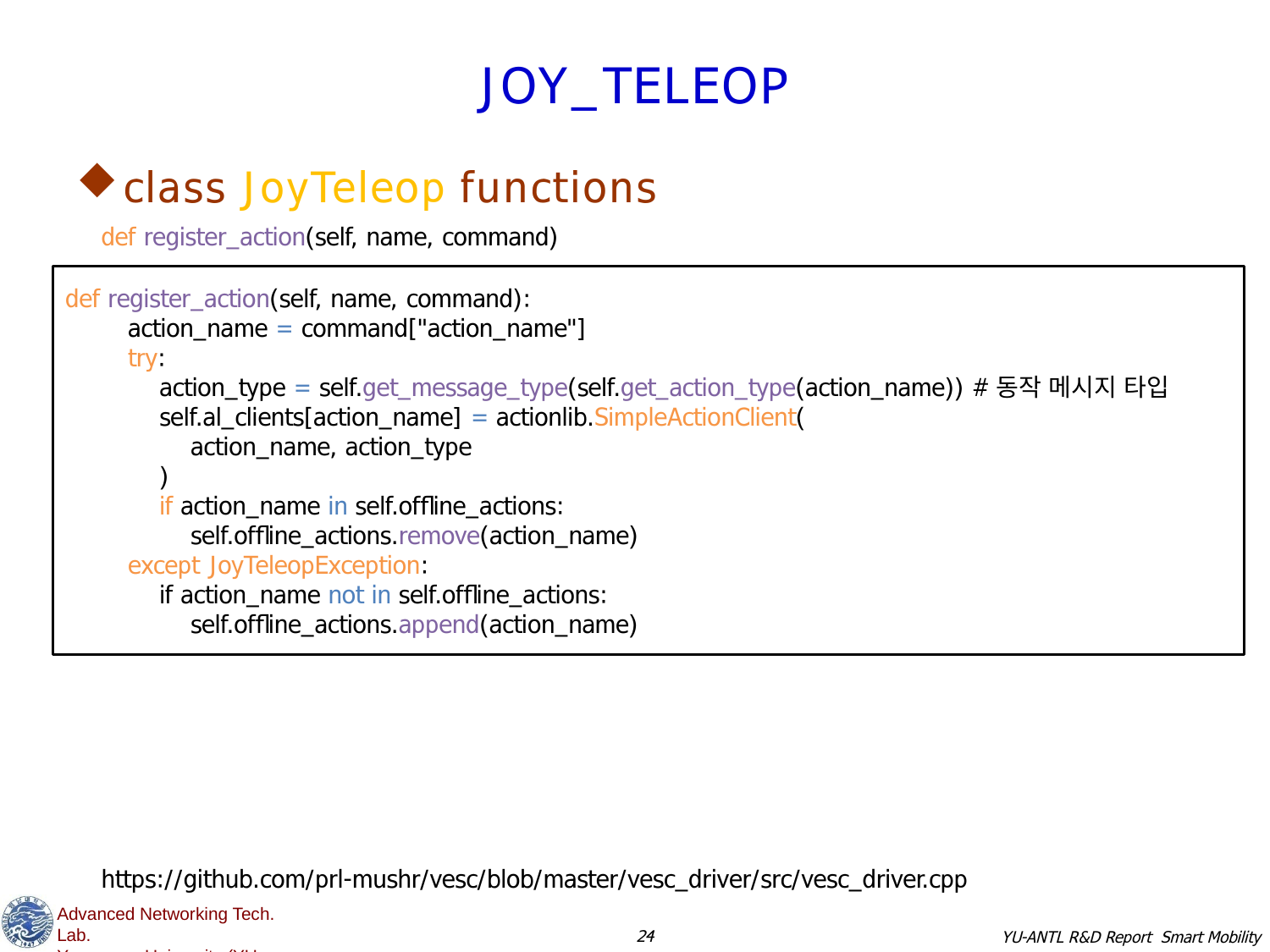

# JOY_TELEOP
class JoyTeleop functions
def register_action(self, name, command)

def register_action(self, name, command):
        action_name = command["action_name"]
        try:
            action_type = self.get_message_type(self.get_action_type(action_name)) #동작 메시지 타입
            self.al_clients[action_name] = actionlib.SimpleActionClient(
                action_name, action_type
            )
            if action_name in self.offline_actions:
                self.offline_actions.remove(action_name)
        except JoyTeleopException:
            if action_name not in self.offline_actions:
                self.offline_actions.append(action_name)

https://github.com/prl-mushr/vesc/blob/master/vesc_driver/src/vesc_driver.cpp